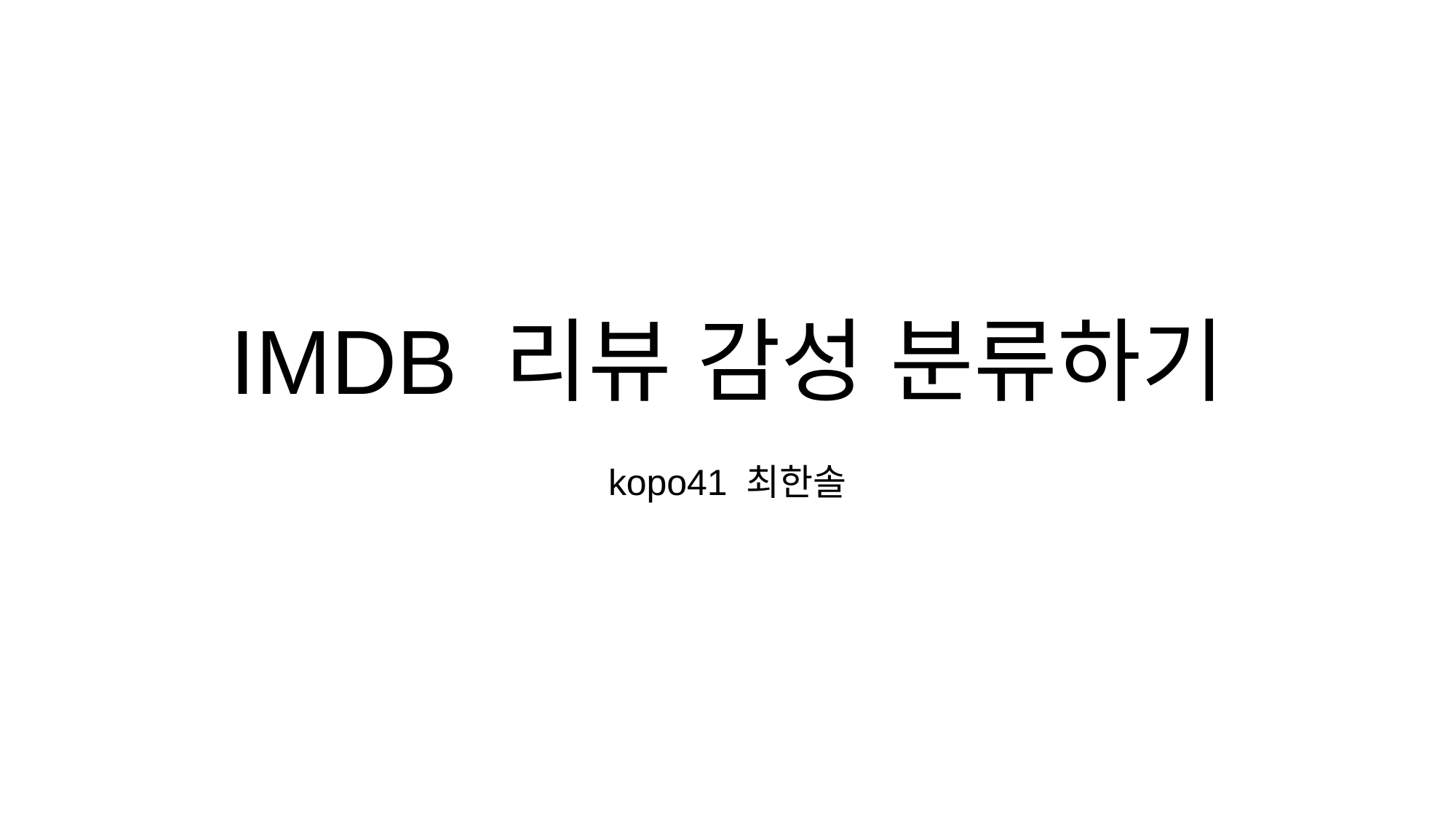

# IMDB 리뷰 감성 분류하기
kopo41 최한솔